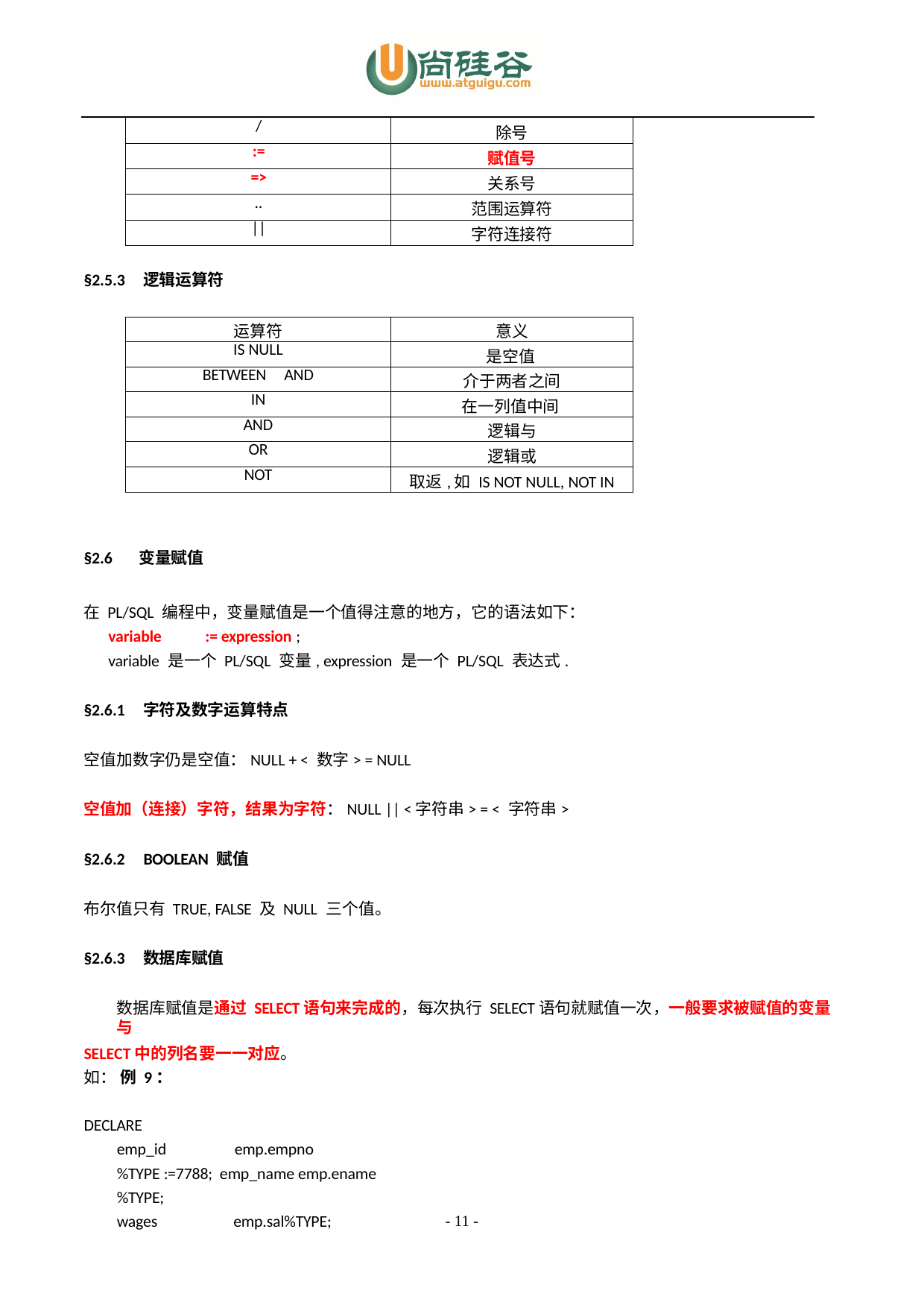

|  | / | 除号 |  |
| --- | --- | --- | --- |
|  | := | 赋值号 |  |
|  | => | 关系号 |  |
|  | .. | 范围运算符 |  |
|  | || | 字符连接符 |  |
§2.5.3	逻辑运算符
| 运算符 | 意义 |
| --- | --- |
| IS NULL | 是空值 |
| BETWEEN AND | 介于两者之间 |
| IN | 在一列值中间 |
| AND | 逻辑与 |
| OR | 逻辑或 |
| NOT | 取返,如 IS NOT NULL, NOT IN |
§2.6	变量赋值

在 PL/SQL 编程中，变量赋值是一个值得注意的地方，它的语法如下：
variable	:= expression ;
variable 是一个PL/SQL 变量, expression 是一个 PL/SQL 表达式.

§2.6.1	字符及数字运算特点

空值加数字仍是空值：NULL + < 数字> = NULL

空值加（连接）字符，结果为字符：NULL || <字符串> = < 字符串>

§2.6.2	BOOLEAN 赋值

布尔值只有 TRUE, FALSE 及 NULL 三个值。

§2.6.3	数据库赋值

数据库赋值是通过 SELECT语句来完成的，每次执行 SELECT语句就赋值一次，一般要求被赋值的变量与
SELECT中的列名要一一对应。如： 例 9：

DECLARE
emp_id	emp.empno%TYPE :=7788;  emp_name emp.ename%TYPE;
wages	emp.sal%TYPE;
- 11 -